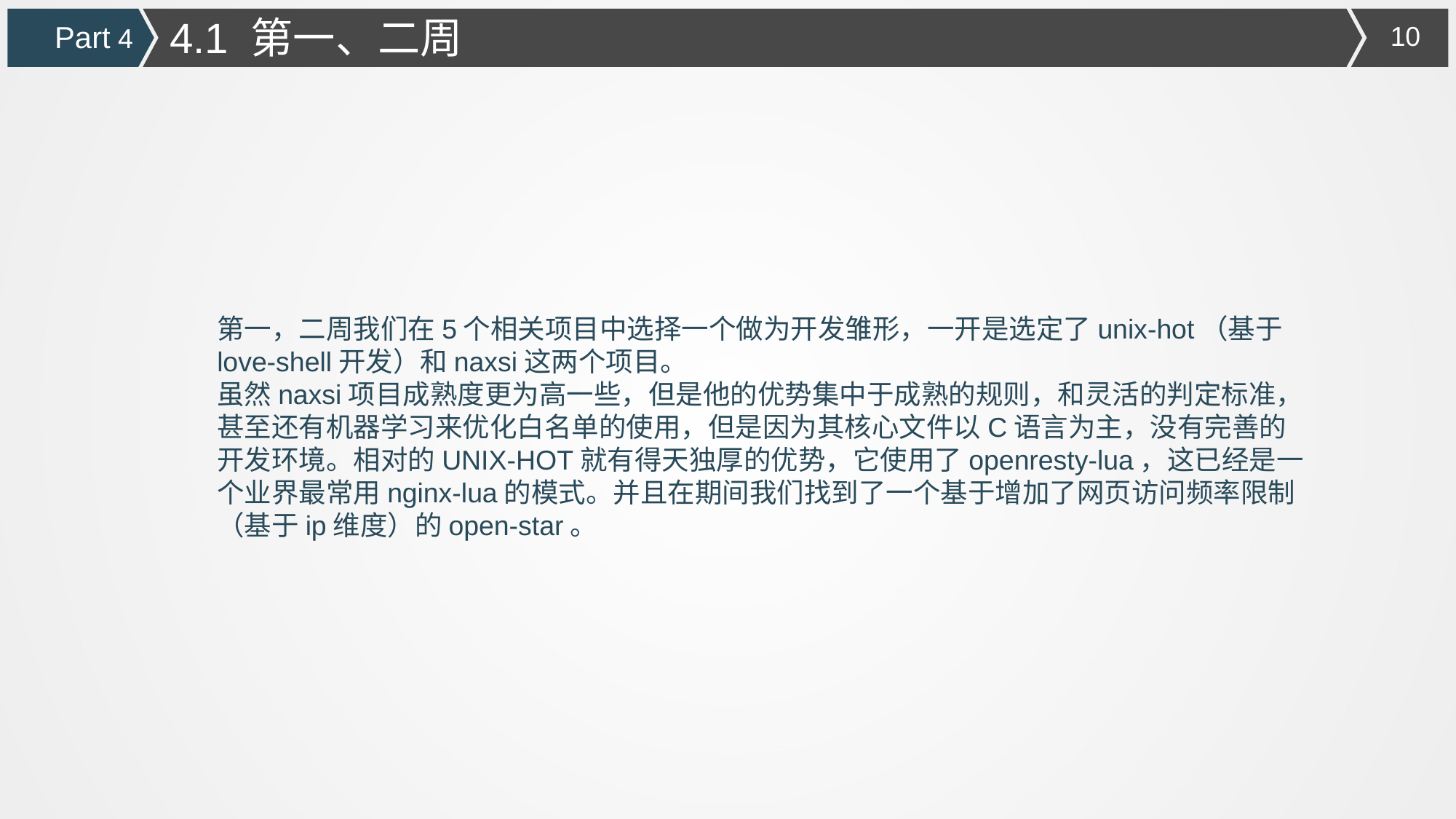

4.1 第一、二周
Part 4
第一，二周我们在5个相关项目中选择一个做为开发雏形，一开是选定了unix-hot（基于love-shell开发）和naxsi这两个项目。
虽然naxsi项目成熟度更为高一些，但是他的优势集中于成熟的规则，和灵活的判定标准，甚至还有机器学习来优化白名单的使用，但是因为其核心文件以C语言为主，没有完善的开发环境。相对的UNIX-HOT就有得天独厚的优势，它使用了openresty-lua，这已经是一个业界最常用nginx-lua的模式。并且在期间我们找到了一个基于增加了网页访问频率限制（基于ip维度）的open-star。